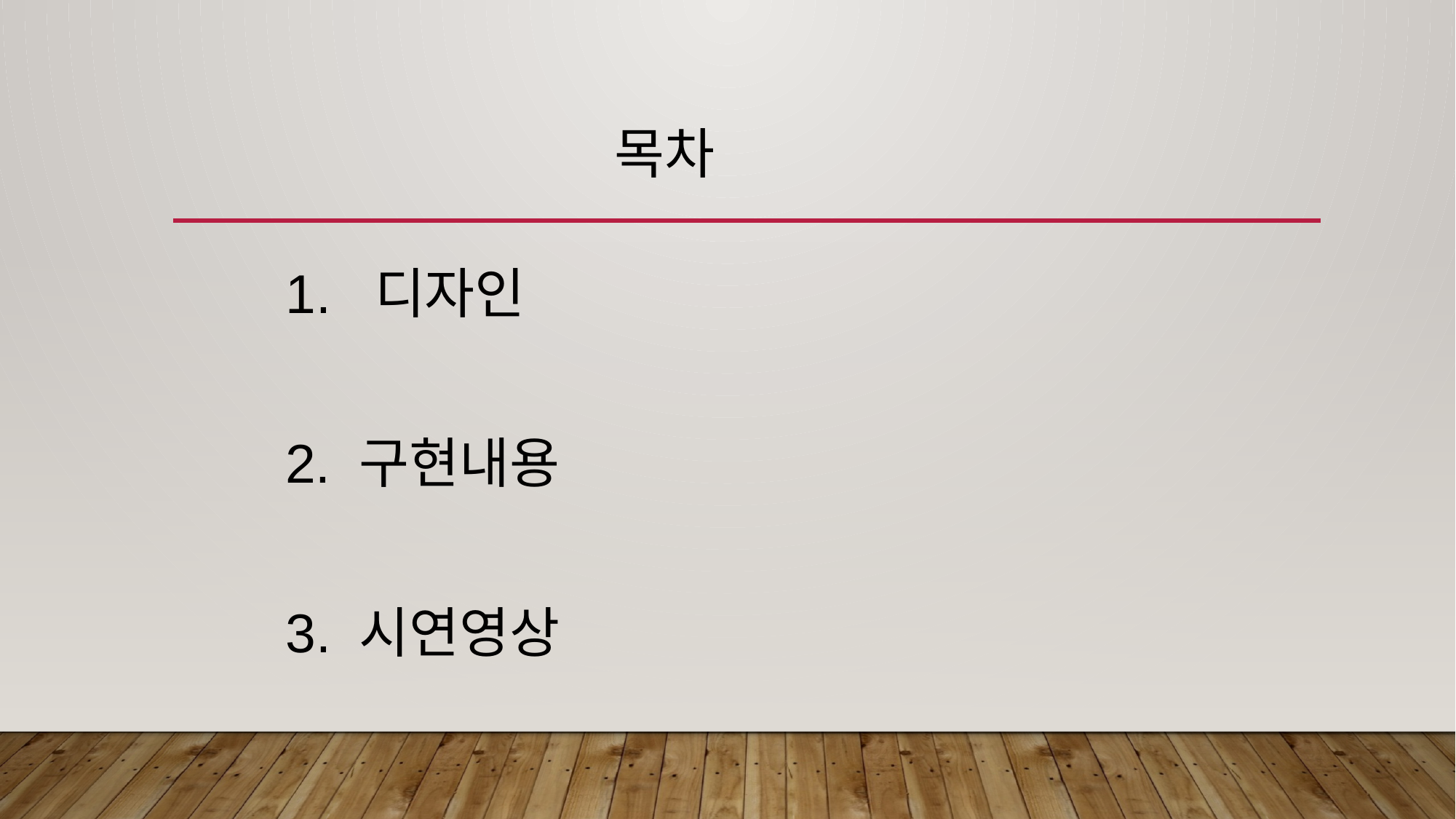

목차
1.  디자인
2. 구현내용
3. 시연영상